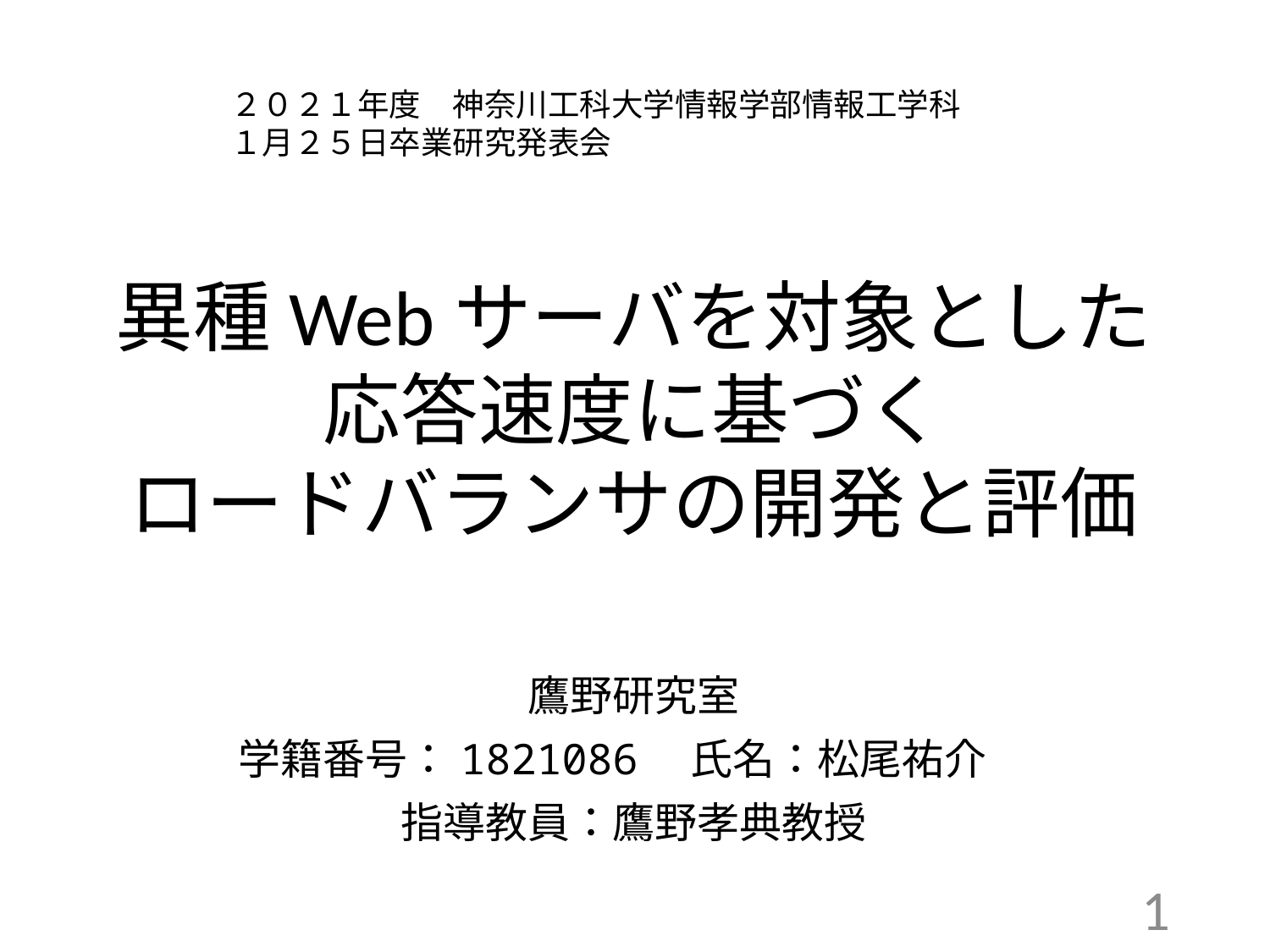

２０２１年度　神奈川工科大学情報学部情報工学科
１月２５日卒業研究発表会
# 異種Webサーバを対象とした 応答速度に基づく ロードバランサの開発と評価
鷹野研究室
学籍番号：1821086　氏名：松尾祐介
指導教員：鷹野孝典教授

1